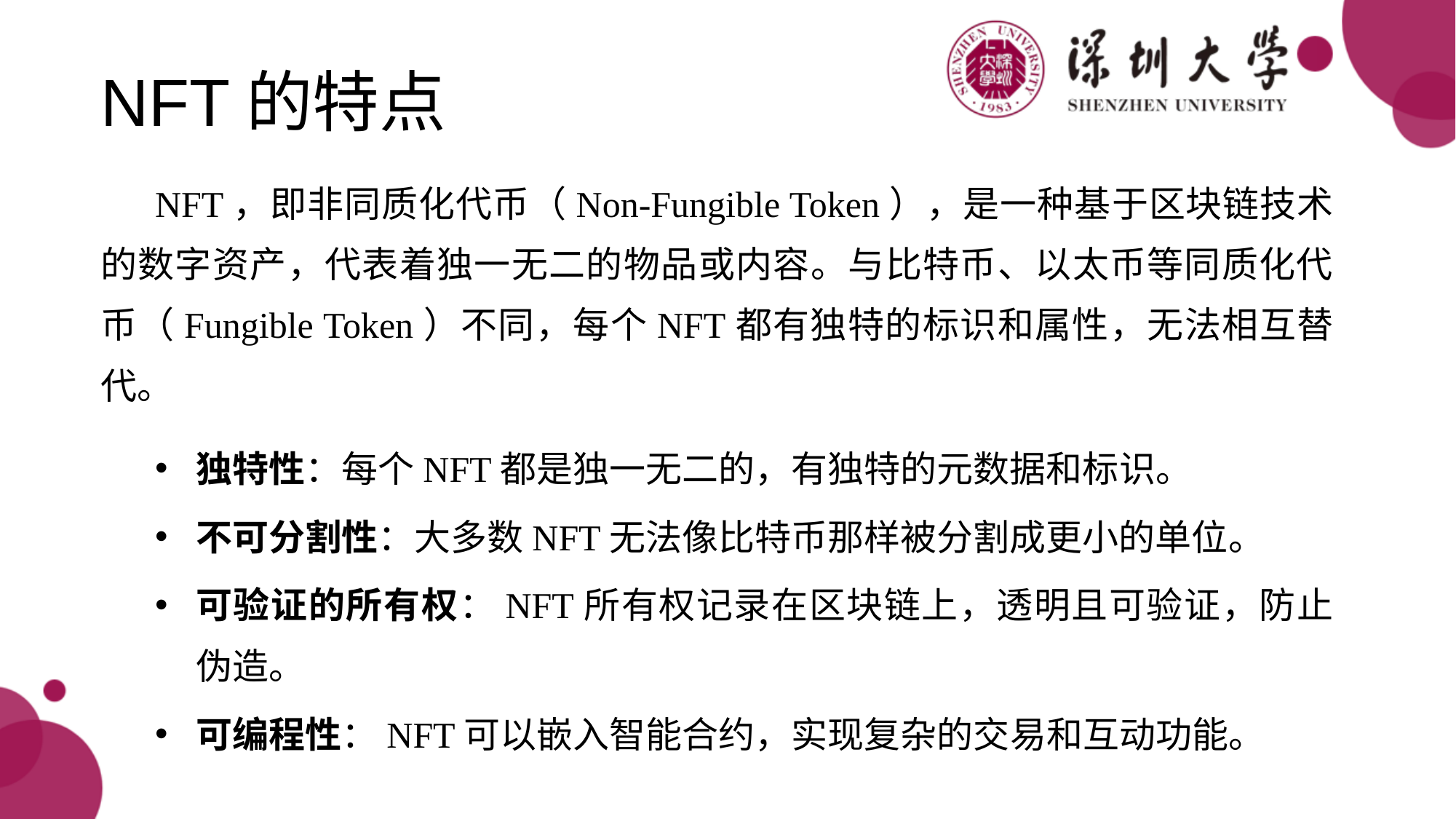

# NFT的特点
NFT，即非同质化代币（Non-Fungible Token），是一种基于区块链技术的数字资产，代表着独一无二的物品或内容。与比特币、以太币等同质化代币（Fungible Token）不同，每个NFT都有独特的标识和属性，无法相互替代。
独特性：每个NFT都是独一无二的，有独特的元数据和标识。
不可分割性：大多数NFT无法像比特币那样被分割成更小的单位。
可验证的所有权：NFT所有权记录在区块链上，透明且可验证，防止伪造。
可编程性：NFT可以嵌入智能合约，实现复杂的交易和互动功能。